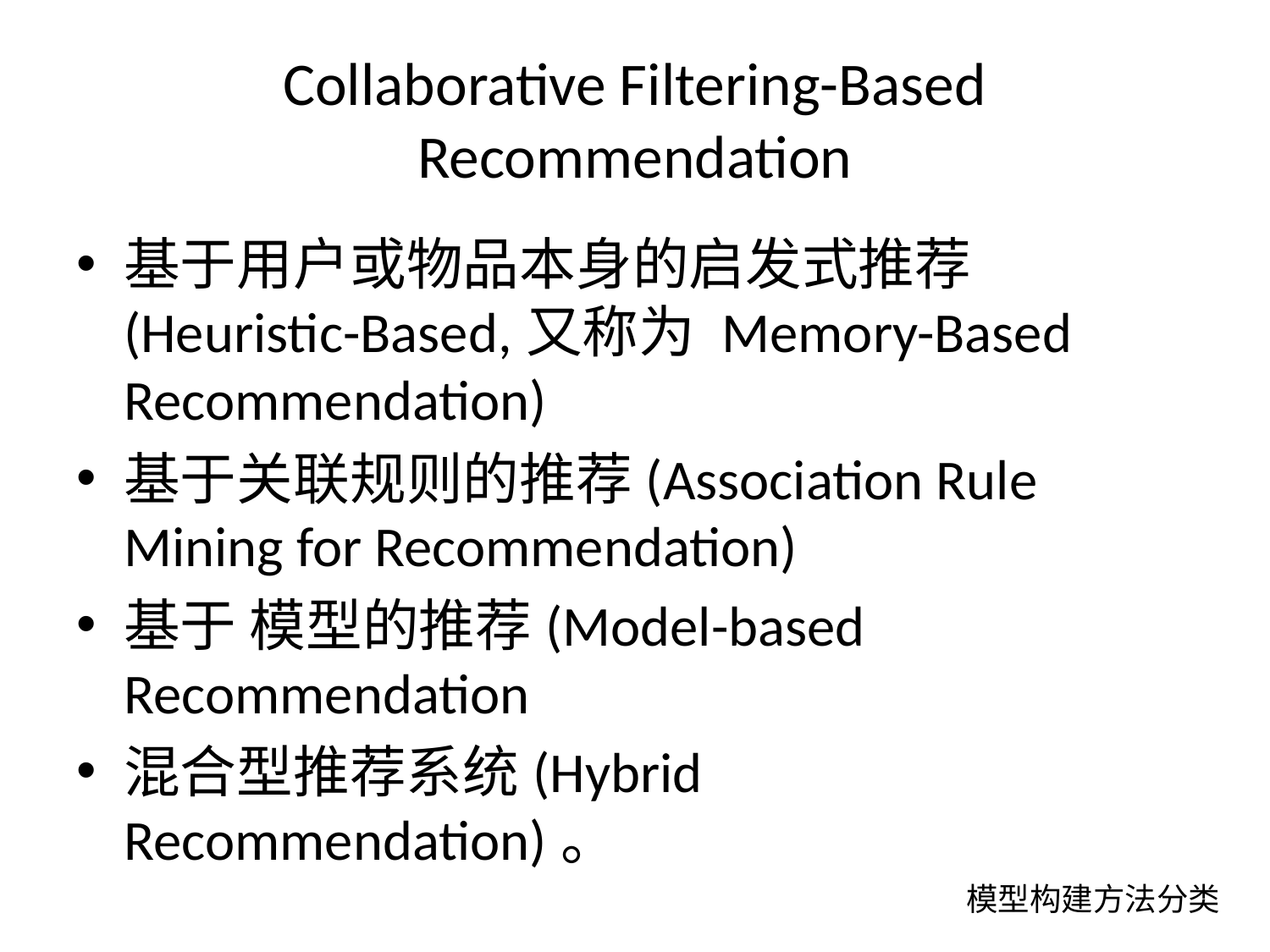

# Collaborative Filtering-Based Recommendation
基于用户或物品本身的启发式推荐 (Heuristic-Based,又称为 Memory-Based Recommendation)
基于关联规则的推荐(Association Rule Mining for Recommendation)
基于 模型的推荐(Model-based Recommendation
混合型推荐系统(Hybrid Recommendation)。
模型构建方法分类